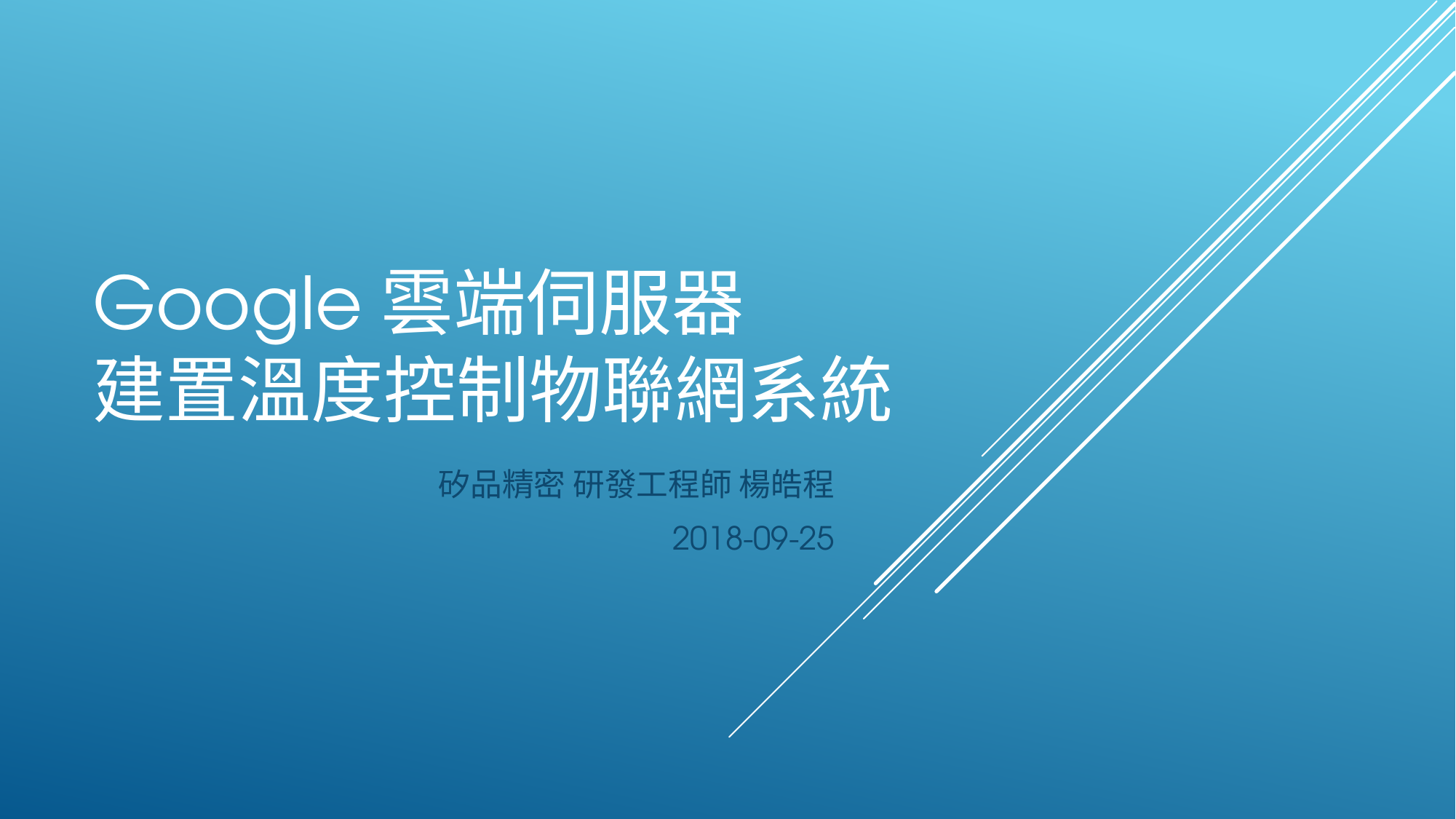

# Google雲端伺服器 建置溫度控制物聯網系統
矽品精密 研發工程師 楊皓程
2018-09-25